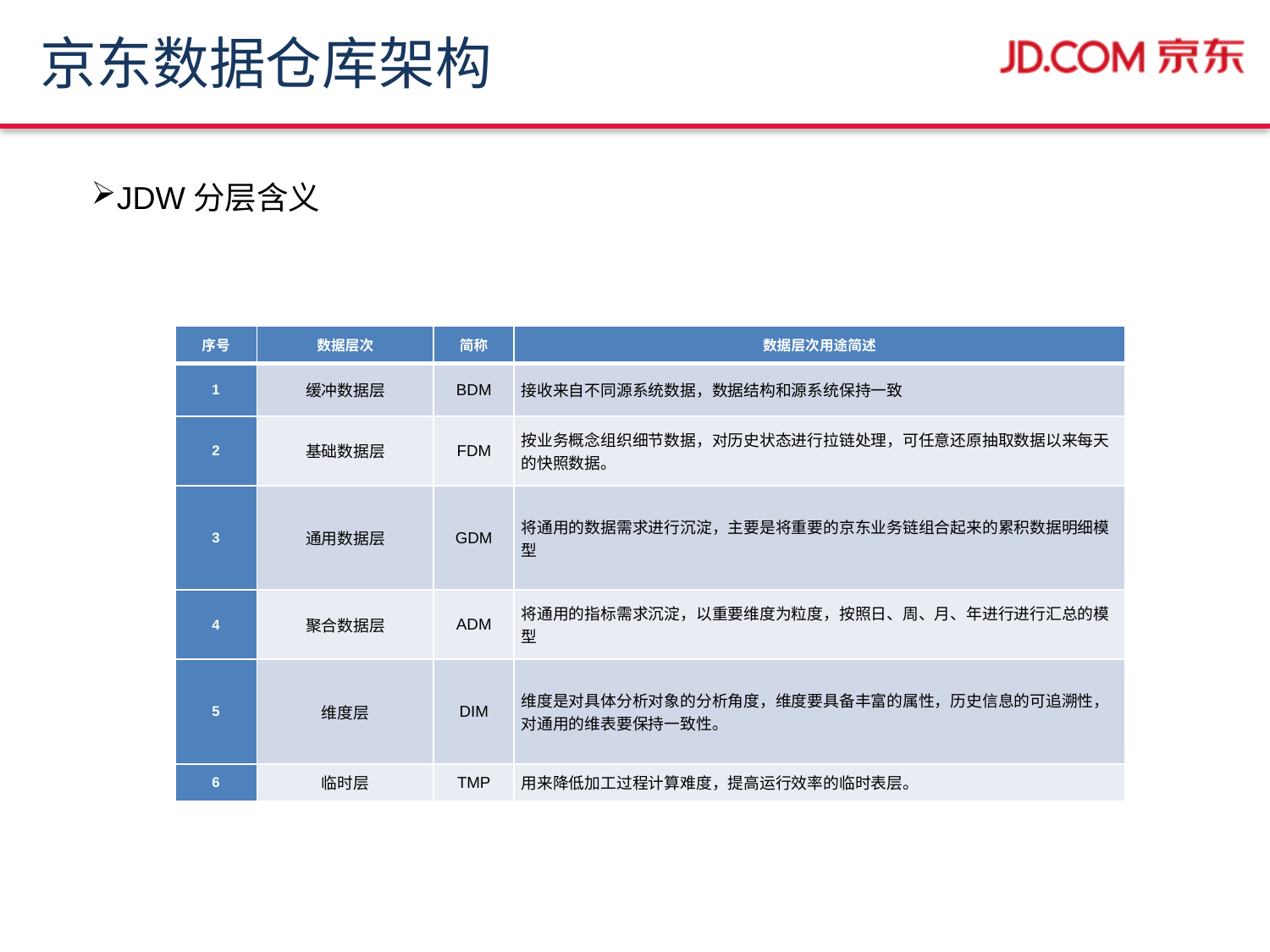

# 京东数据仓库架构
JDW分层含义
| 序号 | 数据层次 | 简称 | 数据层次用途简述 |
| --- | --- | --- | --- |
| 1 | 缓冲数据层 | BDM | 接收来自不同源系统数据，数据结构和源系统保持一致 |
| 2 | 基础数据层 | FDM | 按业务概念组织细节数据，对历史状态进行拉链处理，可任意还原抽取数据以来每天的快照数据。 |
| 3 | 通用数据层 | GDM | 将通用的数据需求进行沉淀，主要是将重要的京东业务链组合起来的累积数据明细模型 |
| 4 | 聚合数据层 | ADM | 将通用的指标需求沉淀，以重要维度为粒度，按照日、周、月、年进行进行汇总的模型 |
| 5 | 维度层 | DIM | 维度是对具体分析对象的分析角度，维度要具备丰富的属性，历史信息的可追溯性，对通用的维表要保持一致性。 |
| 6 | 临时层 | TMP | 用来降低加工过程计算难度，提高运行效率的临时表层。 |
JDW
京东数据
仓库业务